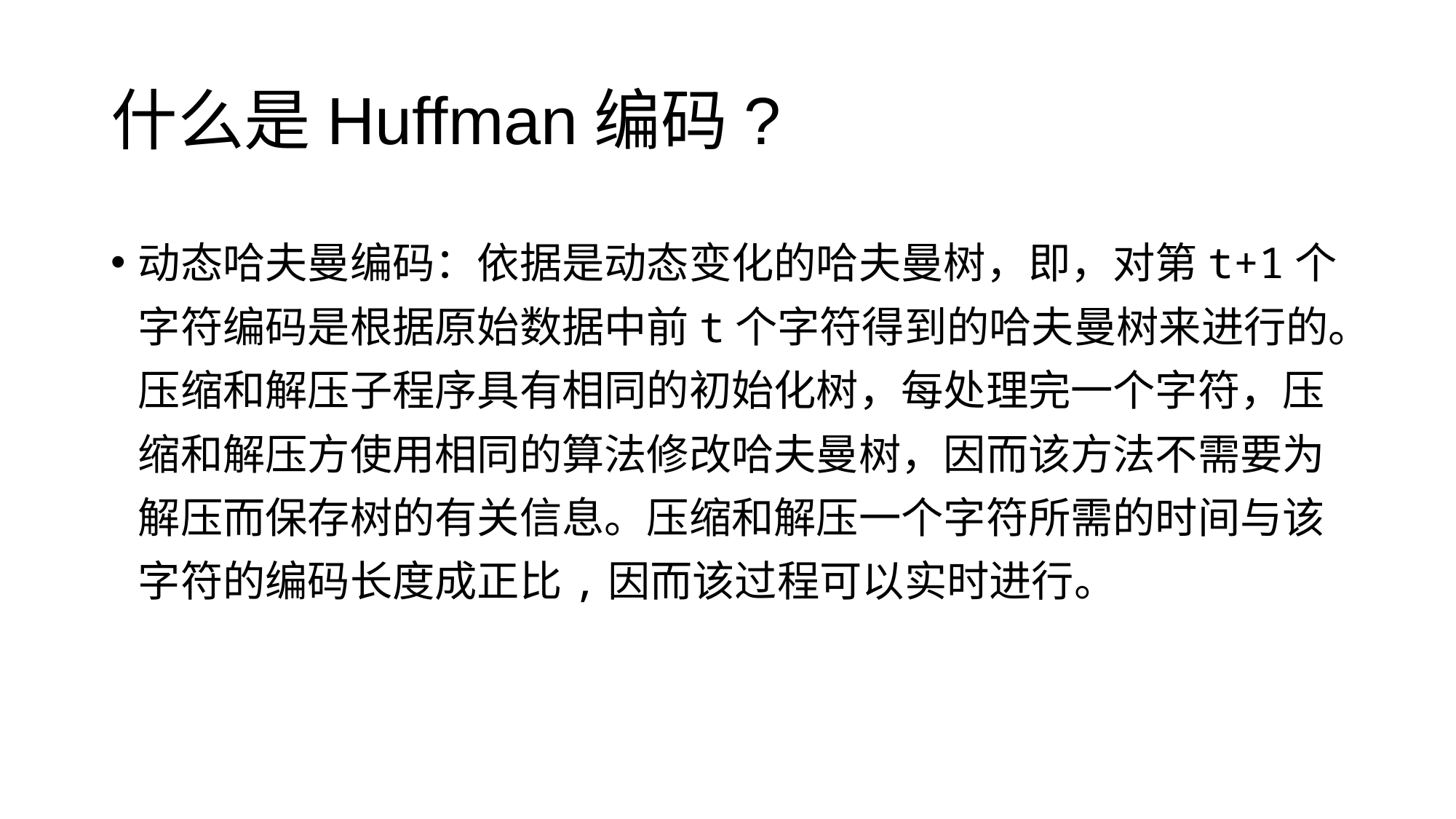

# 什么是Huffman编码?
动态哈夫曼编码：依据是动态变化的哈夫曼树，即，对第t+1个字符编码是根据原始数据中前t个字符得到的哈夫曼树来进行的。压缩和解压子程序具有相同的初始化树，每处理完一个字符，压缩和解压方使用相同的算法修改哈夫曼树，因而该方法不需要为解压而保存树的有关信息。压缩和解压一个字符所需的时间与该字符的编码长度成正比,因而该过程可以实时进行。